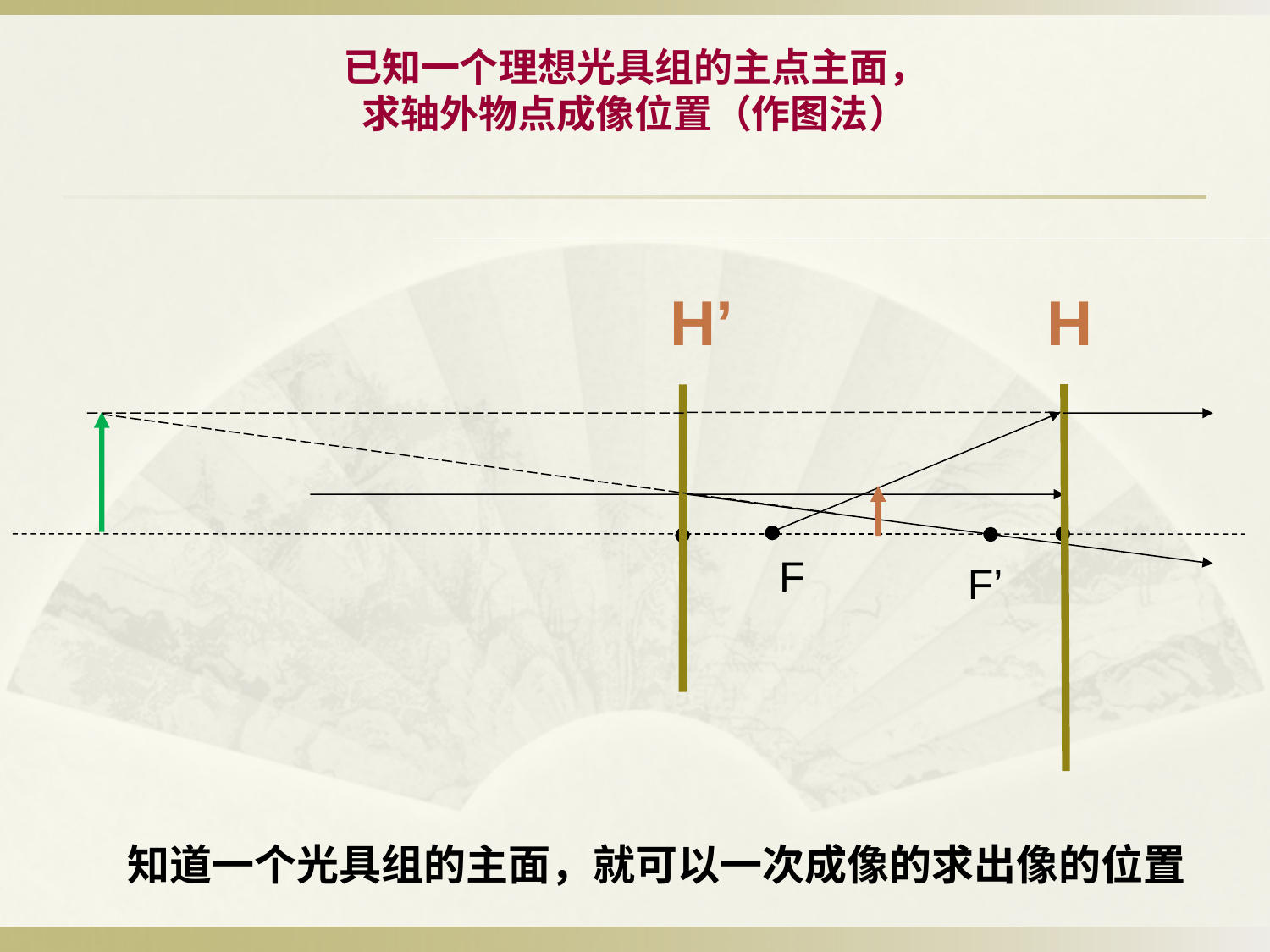

已知一个理想光具组的主点主面，
求轴外物点成像位置（作图法）

H’
H

F
F’
知道一个光具组的主面，就可以一次成像的求出像的位置